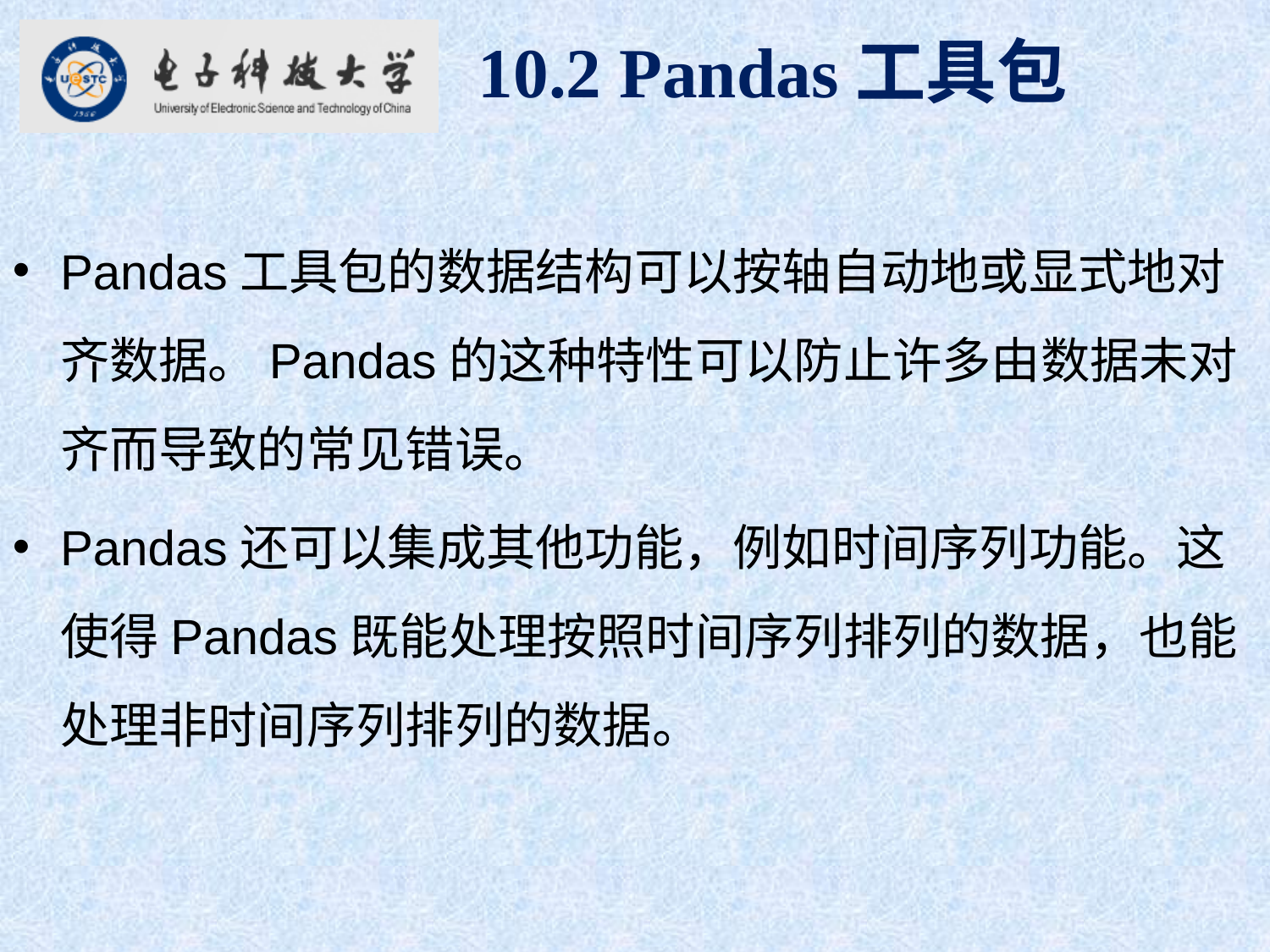

10.2 Pandas工具包
Pandas工具包的数据结构可以按轴自动地或显式地对齐数据。Pandas的这种特性可以防止许多由数据未对齐而导致的常见错误。
Pandas还可以集成其他功能，例如时间序列功能。这使得Pandas既能处理按照时间序列排列的数据，也能处理非时间序列排列的数据。